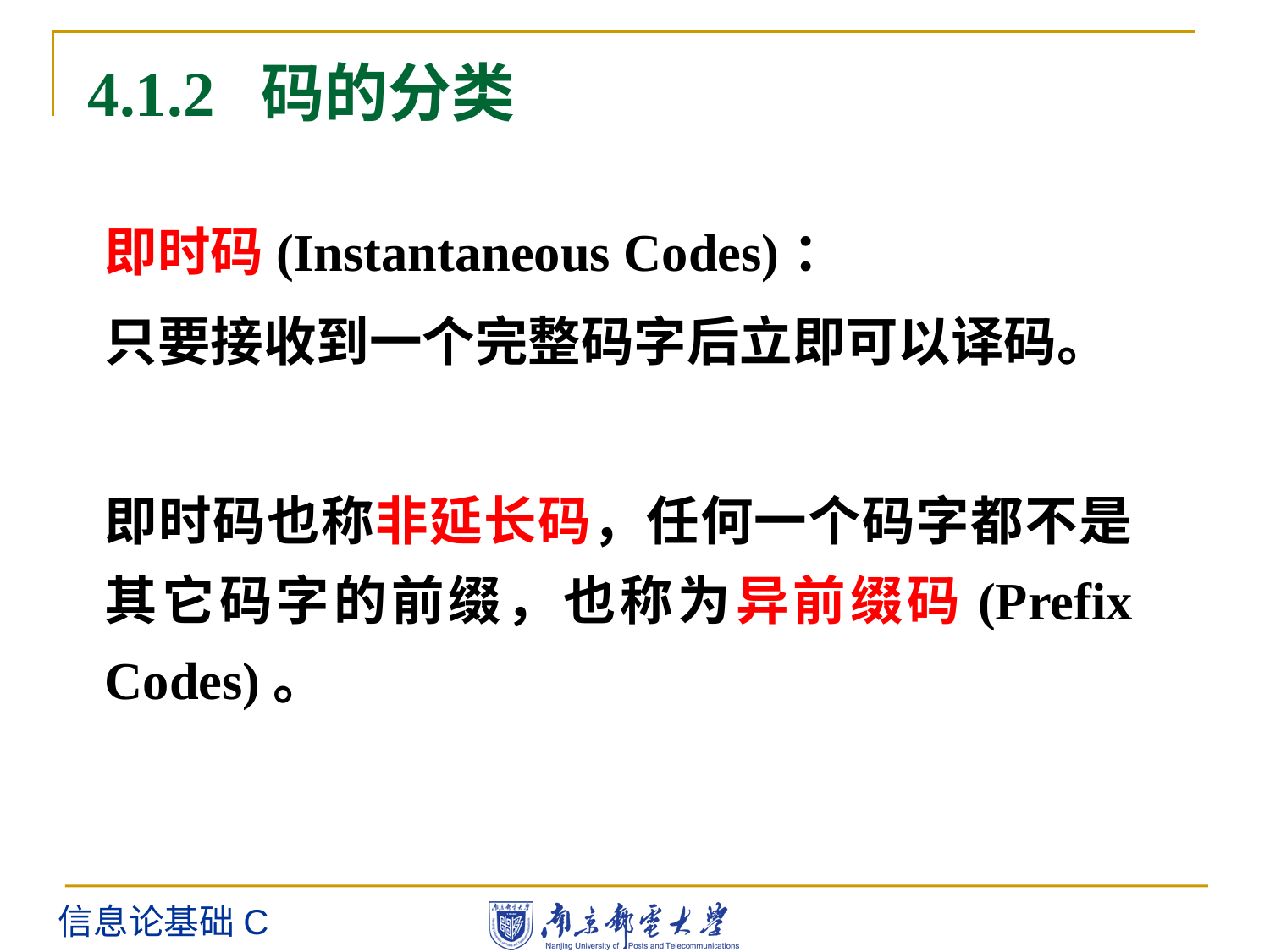

4.1.2  码的分类
即时码(Instantaneous Codes)：
只要接收到一个完整码字后立即可以译码。

即时码也称非延长码，任何一个码字都不是其它码字的前缀，也称为异前缀码(Prefix Codes)。

10